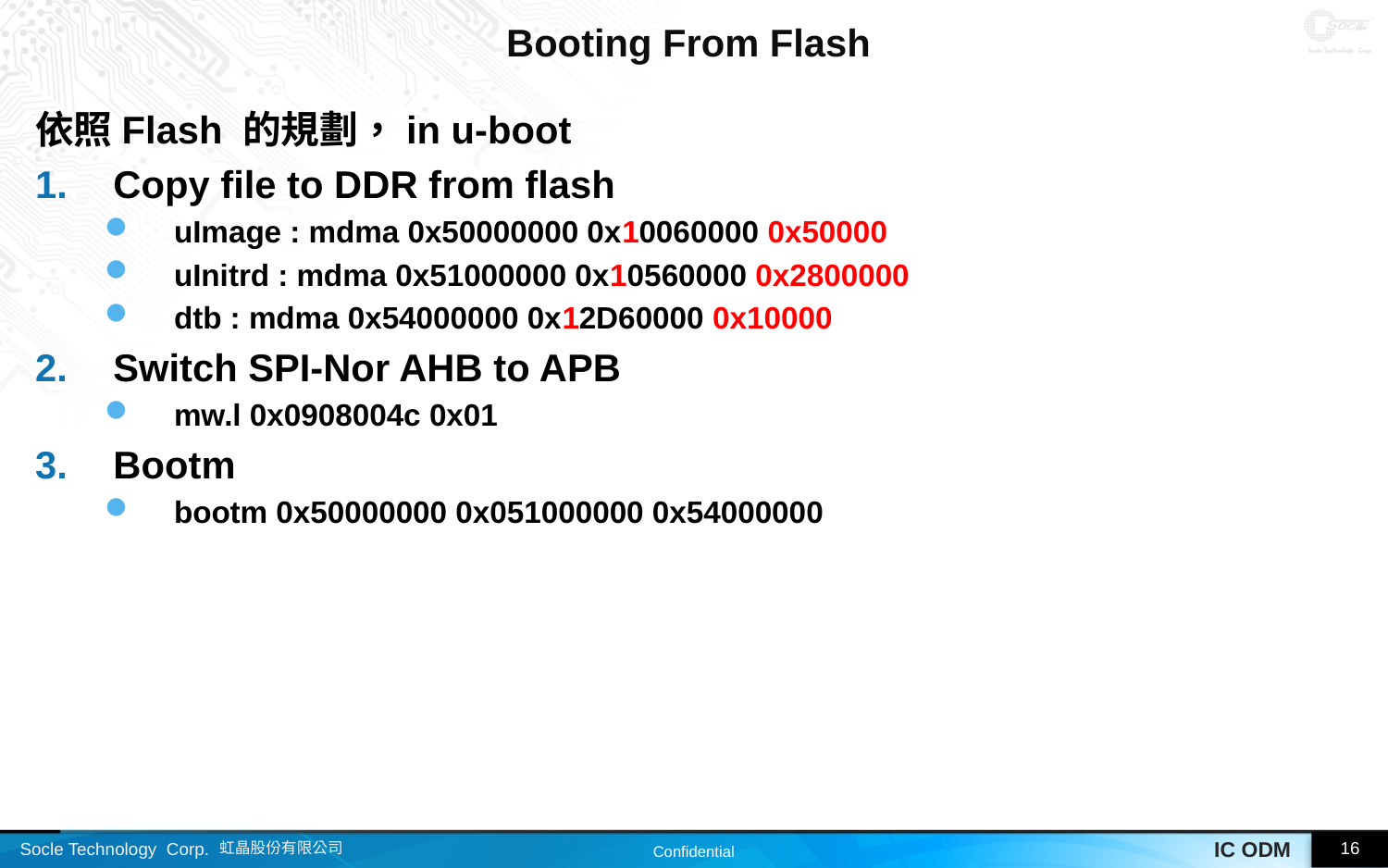

# Booting From Flash
依照Flash 的規劃，in u-boot
Copy file to DDR from flash
uImage : mdma 0x50000000 0x10060000 0x50000
uInitrd : mdma 0x51000000 0x10560000 0x2800000
dtb : mdma 0x54000000 0x12D60000 0x10000
Switch SPI-Nor AHB to APB
mw.l 0x0908004c 0x01
Bootm
bootm 0x50000000 0x051000000 0x54000000